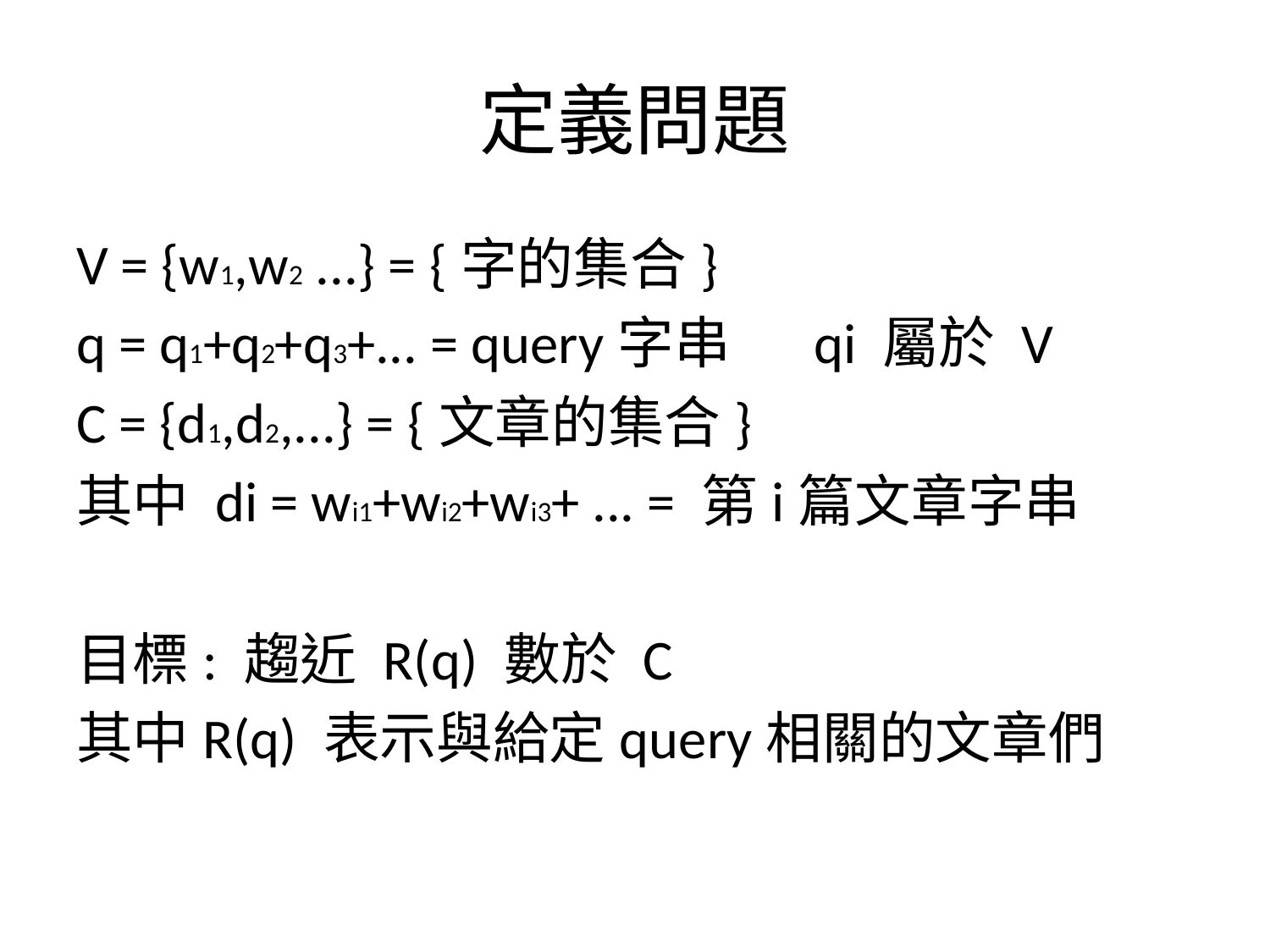

# 定義問題
V = {w1,w2 ...} = {字的集合}
q = q1+q2+q3+... = query字串　 qi 屬於 V
C = {d1,d2,...} = {文章的集合}
其中 di = wi1+wi2+wi3+ ... = 第i篇文章字串

目標: 趨近 R(q) 數於 C
其中R(q) 表示與給定query相關的文章們